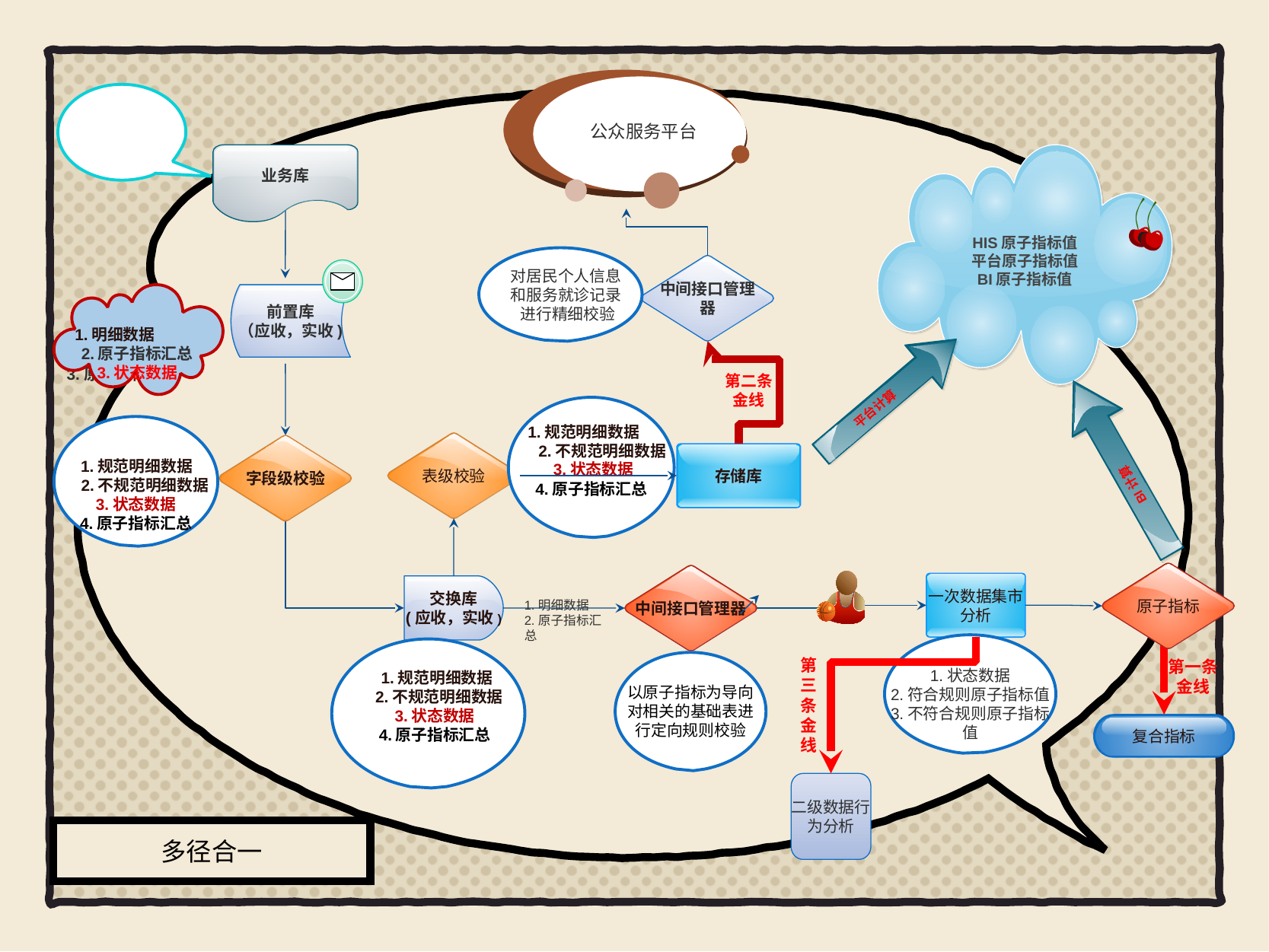

公众服务平台

  1.明细数据
 2.汇总数据
 3.原子指标

业务库

HIS原子指标值
平台原子指标值
BI原子指标值

  对居民个人信息
  和服务就诊记录
   进行精细校验

中间接口管理器

1.明细数据
2.原子指标汇总
3.状态数据

前置库
（应收，实收)

平台计算

第二条金线
    1.规范明细数据
     2.不规范明细数据
 3.状态数据
4.原子指标汇总

     1.规范明细数据
     2.不规范明细数据3.状态数据
4.原子指标汇总

表级校验

字段级校验

BI计算

存储库

原子指标

中间接口管理器

一次数据集市
分析

交换库
(应收，实收)

1.明细数据
2.原子指标汇总

1.状态数据
2.符合规则原子指标值
3.不符合规则原子指标值

    1.规范明细数据
     2.不规范明细数据
   3.状态数据
   4.原子指标汇总

以原子指标为导向
对相关的基础表进行定向规则校验
第一条金线
第三条金线

复合指标

二级数据行为分析
多径合一